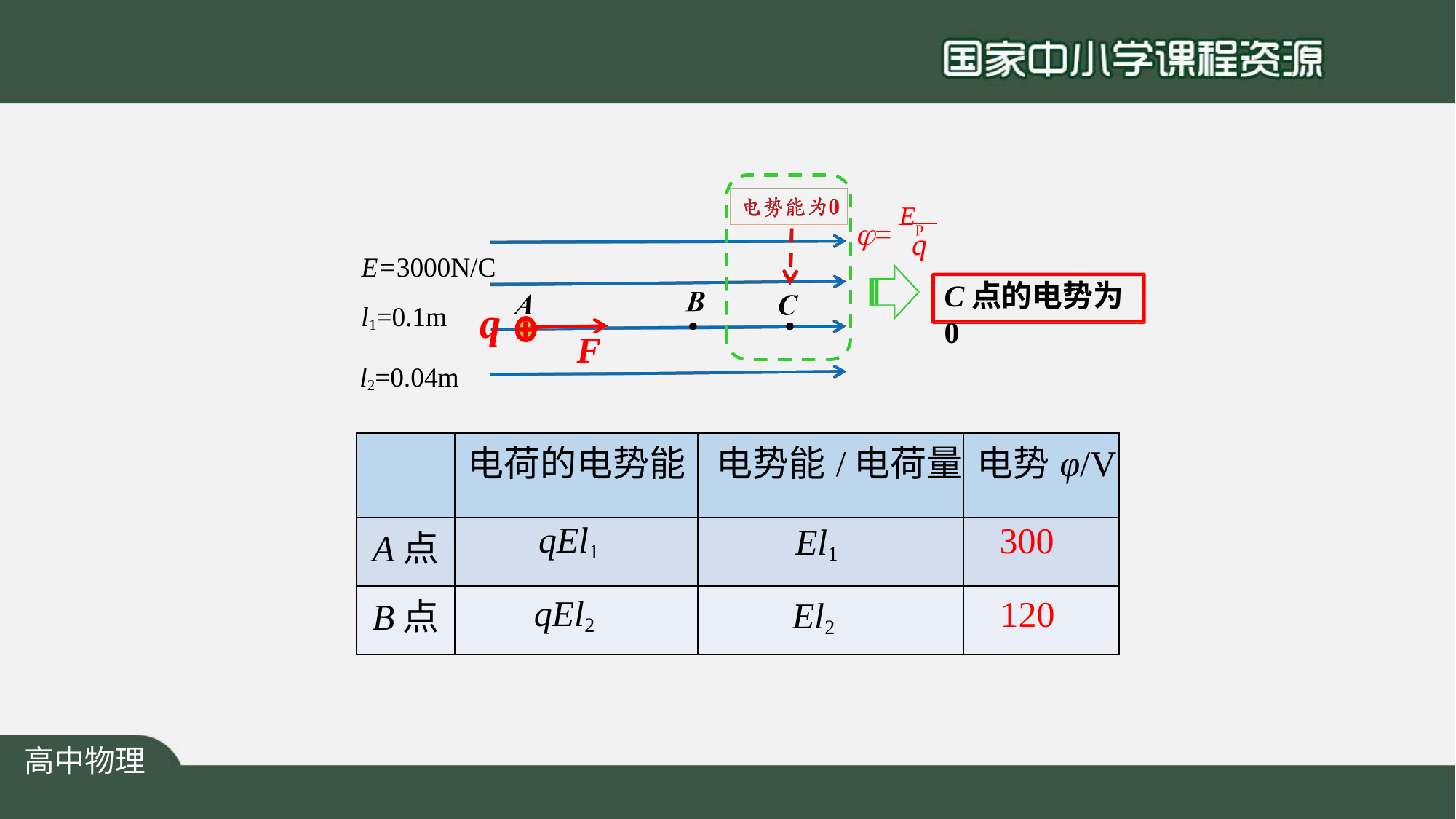

ϕ= Ep
q

E=3000N/C

C点的电势为0
q
l1=0.1m
l2=0.04m

F
|  | 电荷的电势能 | 电势能/电荷量 | 电势φ/V |
| --- | --- | --- | --- |
| A点 | qEl1 | El1 | 300 |
| B点 | qEl2 | El2 | 120 |
高中物理